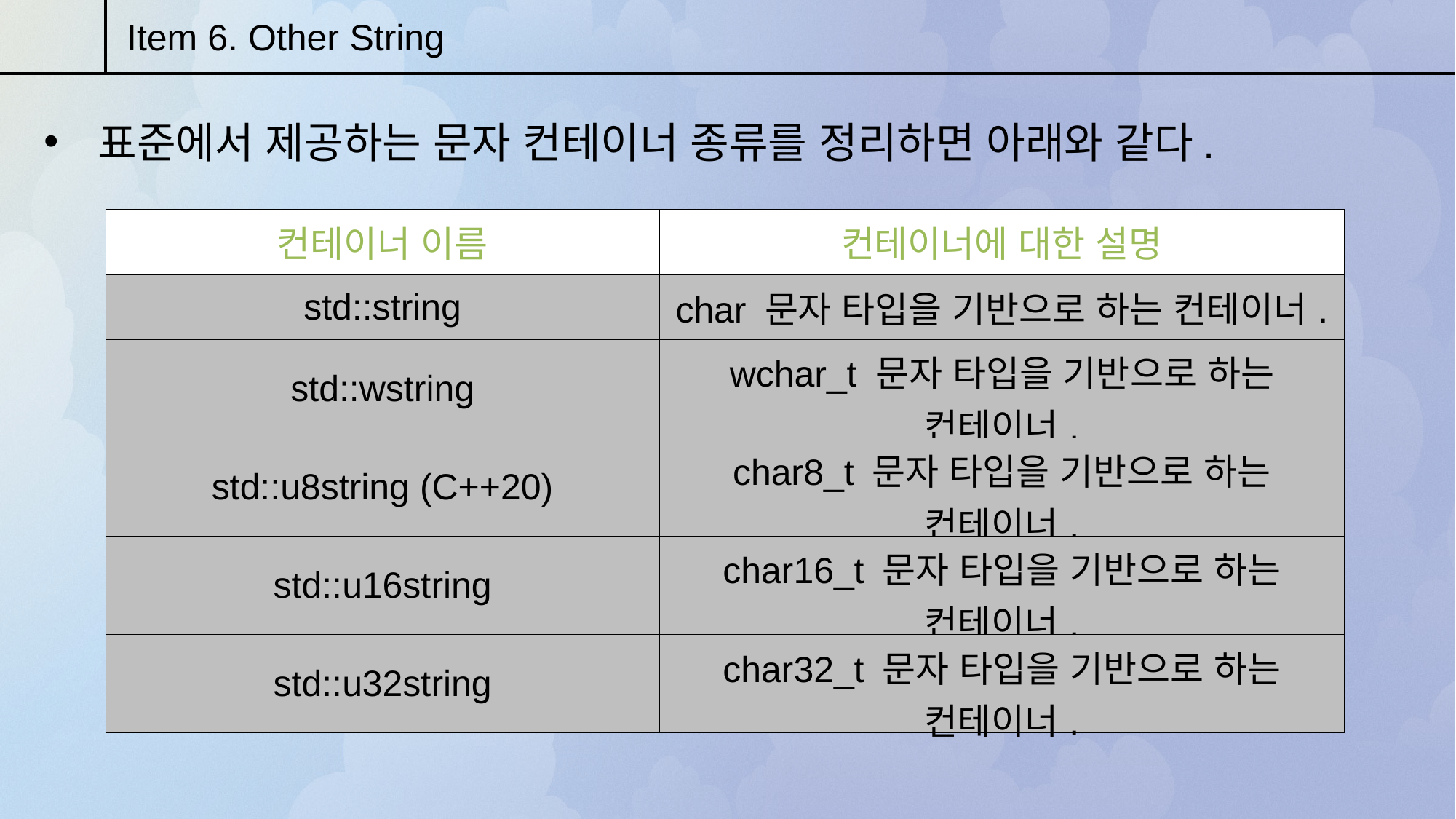

Item 6. Other String
 표준에서 제공하는 문자 컨테이너 종류를 정리하면 아래와 같다.
| 컨테이너 이름 | 컨테이너에 대한 설명 |
| --- | --- |
| std::string | char 문자 타입을 기반으로 하는 컨테이너. |
| std::wstring | wchar\_t 문자 타입을 기반으로 하는 컨테이너. |
| std::u8string (C++20) | char8\_t 문자 타입을 기반으로 하는 컨테이너. |
| std::u16string | char16\_t 문자 타입을 기반으로 하는 컨테이너. |
| std::u32string | char32\_t 문자 타입을 기반으로 하는 컨테이너. |